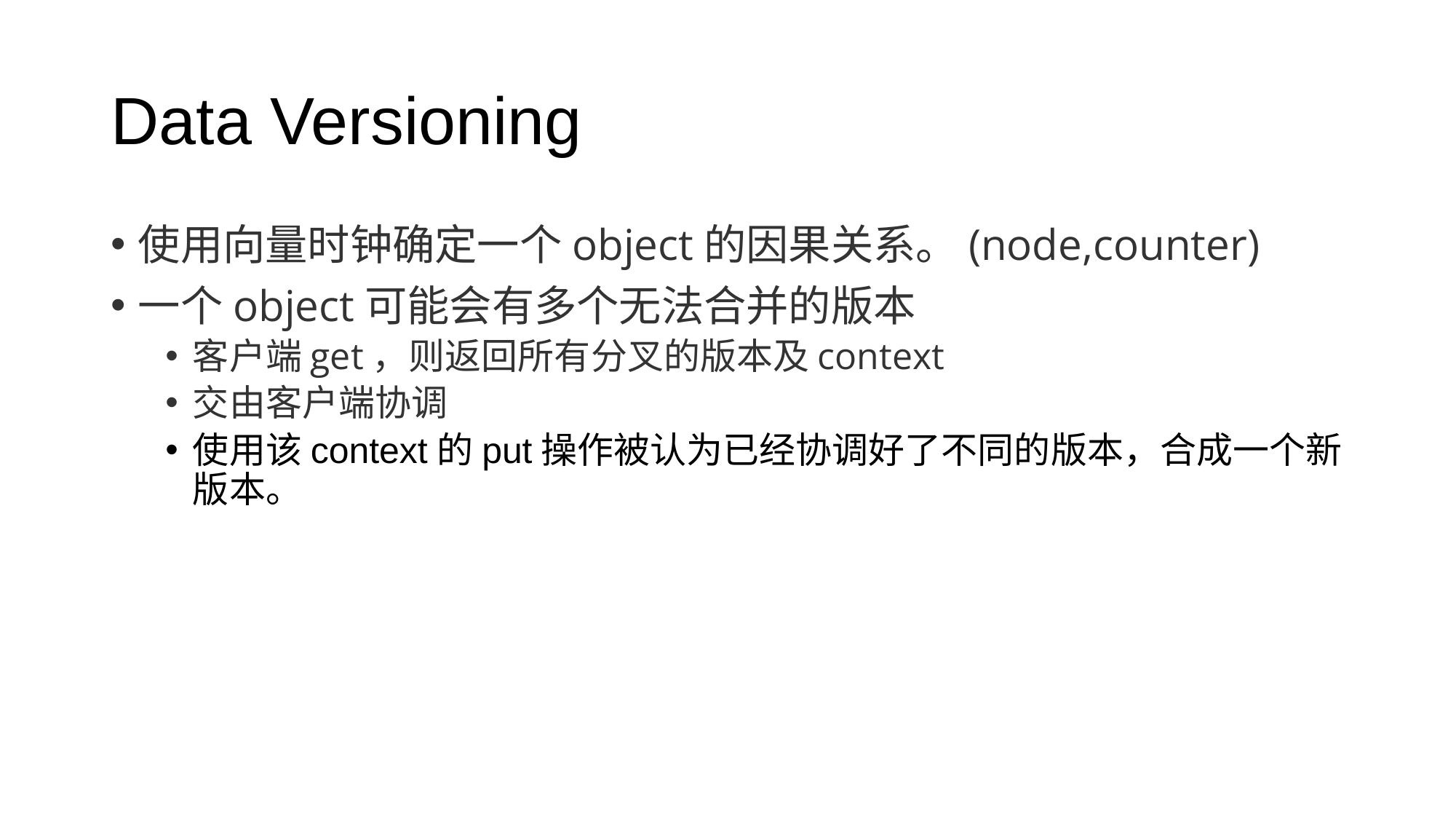

# Data Versioning
使用向量时钟确定一个object的因果关系。(node,counter)
一个object可能会有多个无法合并的版本
客户端get，则返回所有分叉的版本及context
交由客户端协调
使用该context的put操作被认为已经协调好了不同的版本，合成一个新版本。